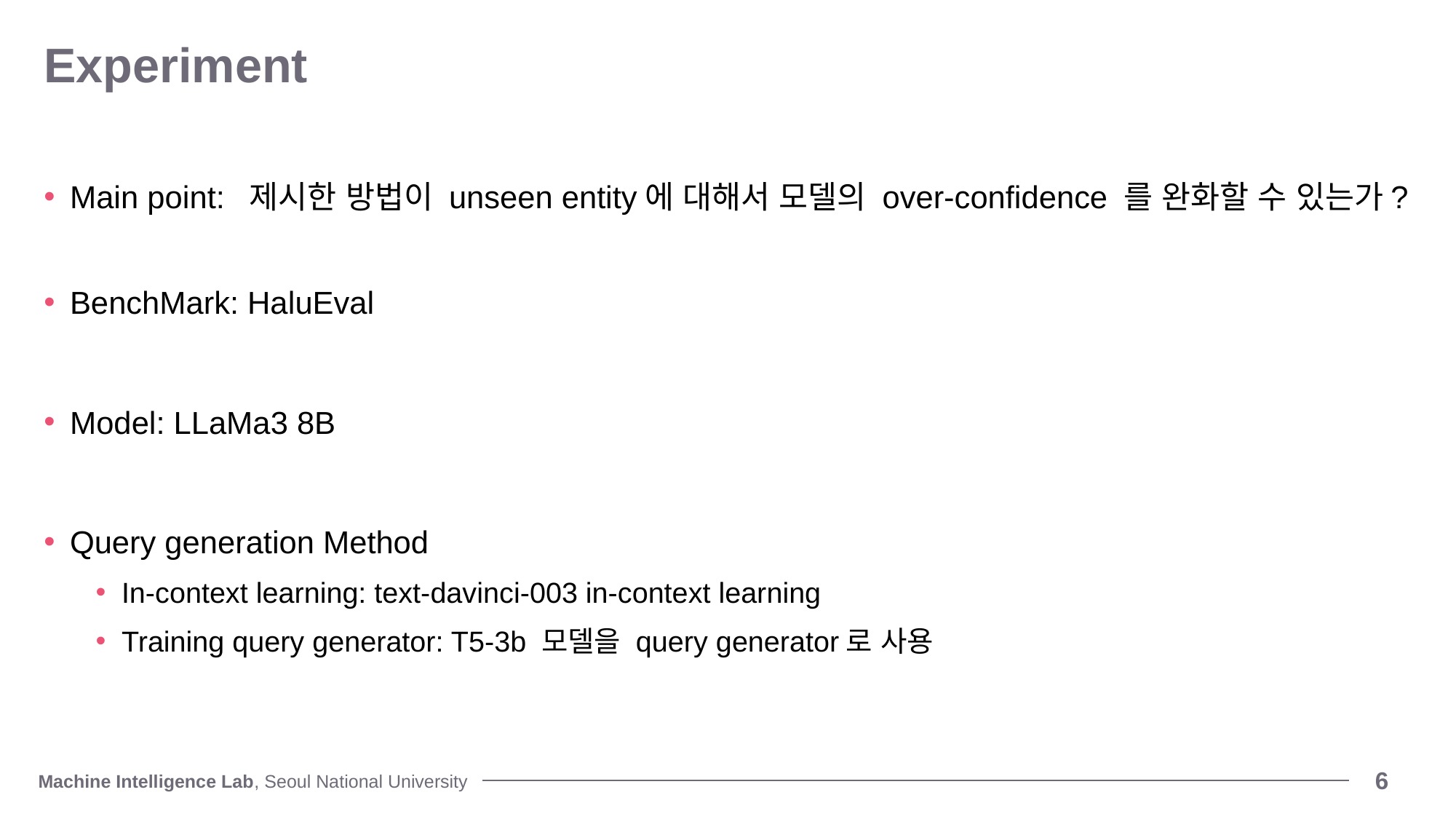

# Experiment

Main point:  제시한 방법이 unseen entity에 대해서 모델의 over-confidence 를 완화할 수 있는가?
BenchMark: HaluEval

Model: LLaMa3 8B

Query generation Method
In-context learning: text-davinci-003 in-context learning
Training query generator: T5-3b 모델을 query generator로 사용